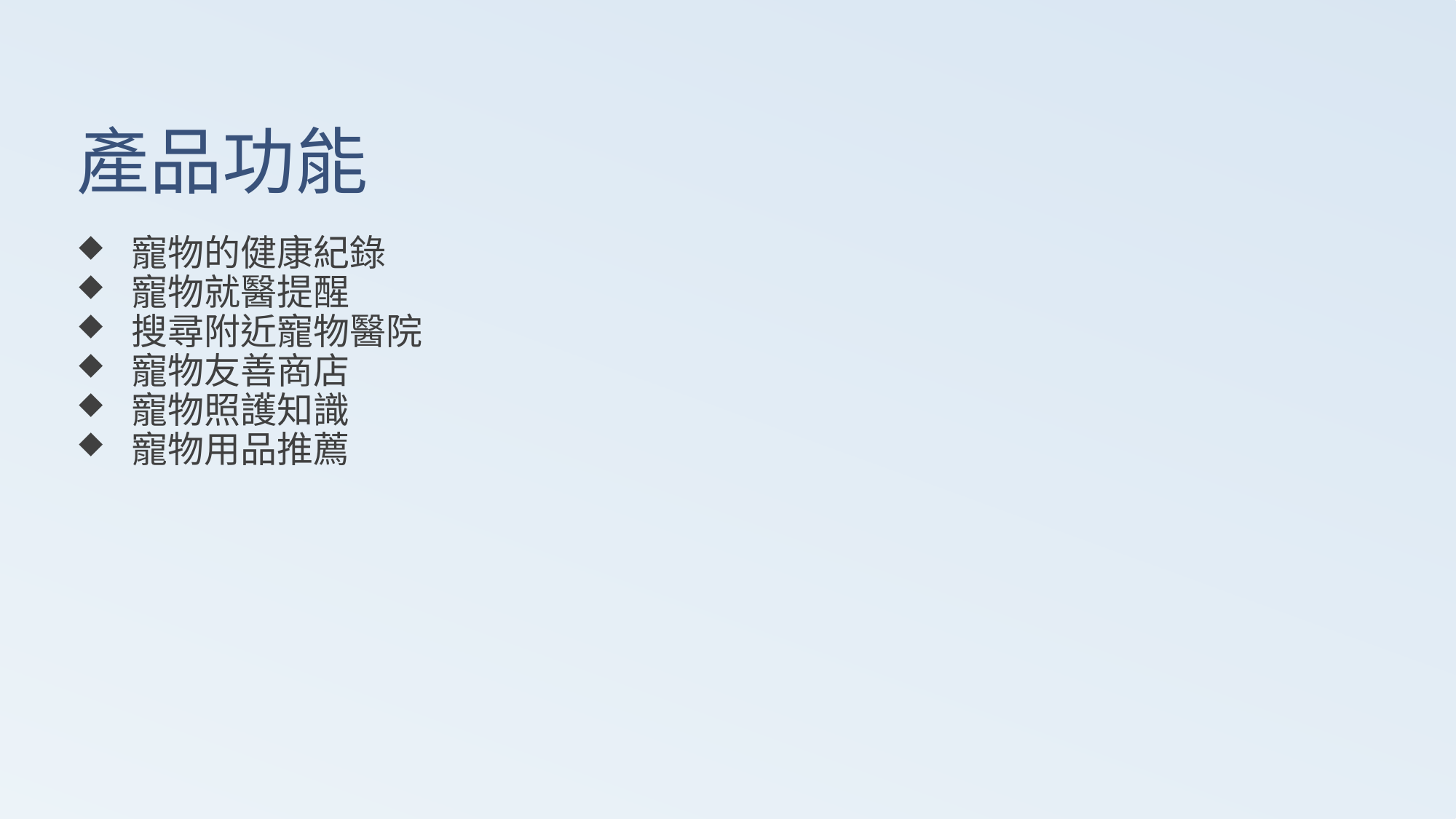

# 產品功能
寵物的健康紀錄
寵物就醫提醒
搜尋附近寵物醫院
寵物友善商店
寵物照護知識
寵物用品推薦